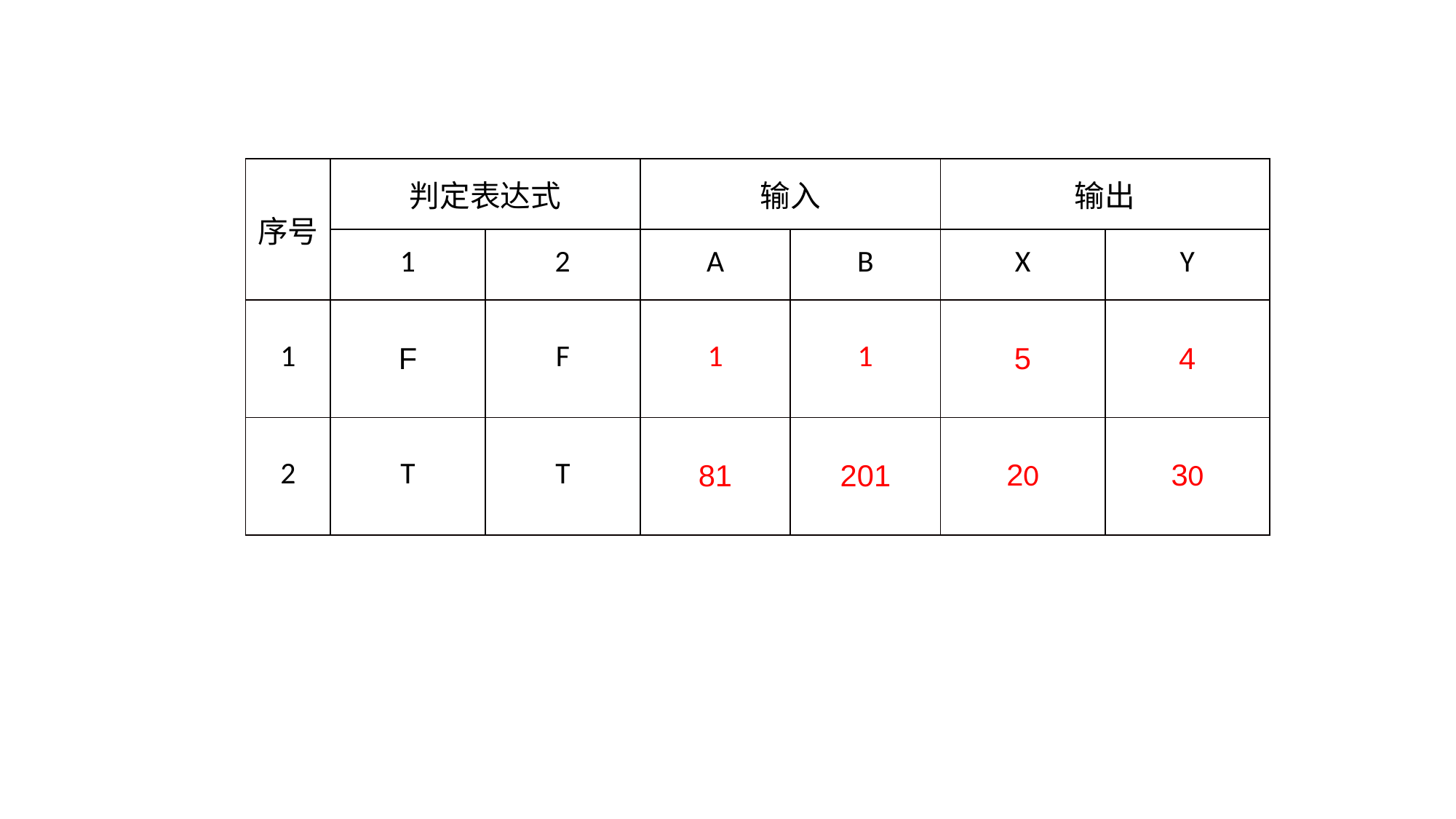

| 序号 | 判定表达式 |  | 输入 |  | 输出 |  |
| --- | --- | --- | --- | --- | --- | --- |
|  | 1 | 2 | A | B | X | Y |
| 1 | F | F | 1 | 1 | 5 | 4 |
| 2 | T | T | 81 | 201 | 20 | 30 |